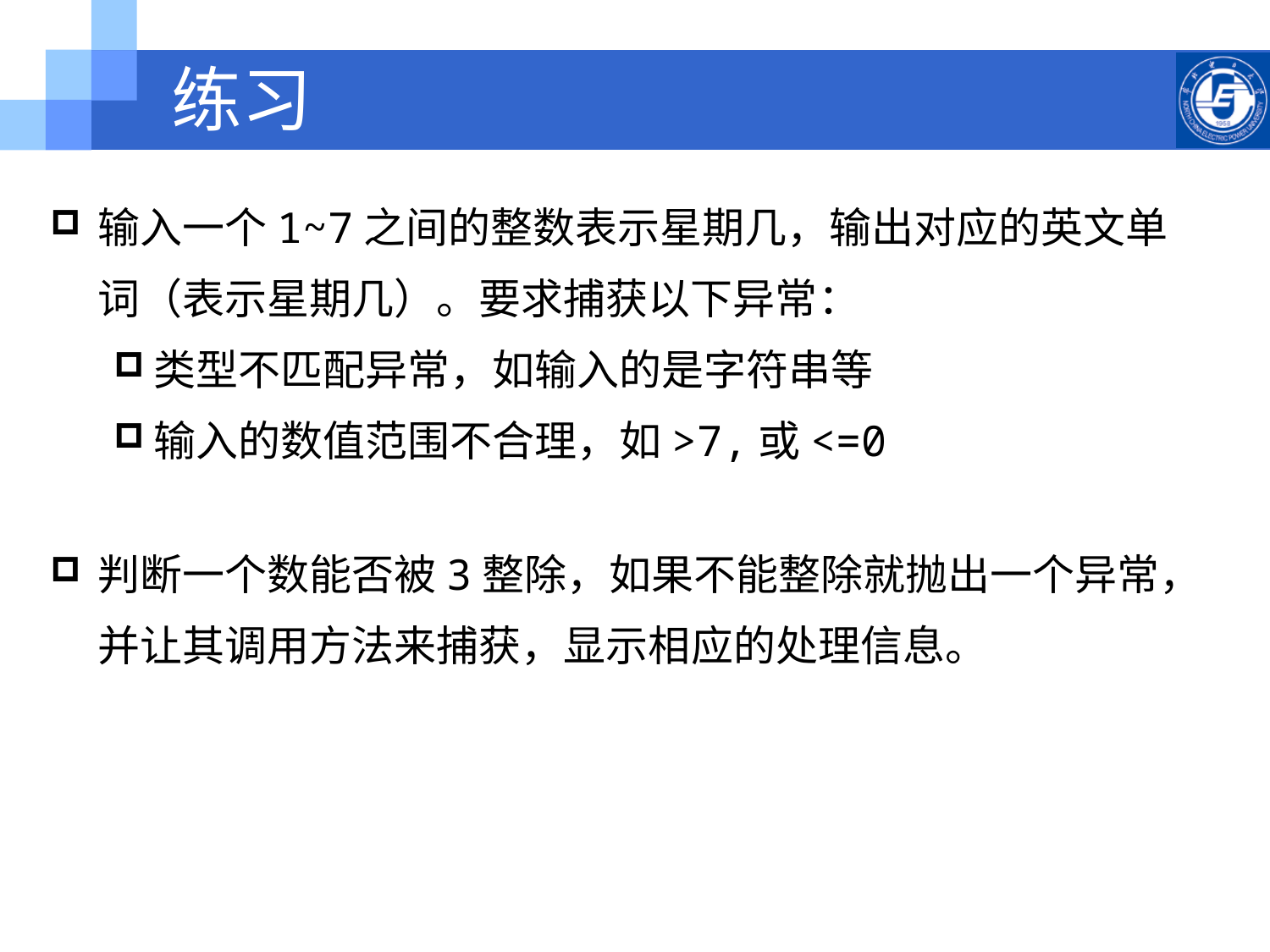

# 练习
输入一个1~7之间的整数表示星期几，输出对应的英文单词（表示星期几）。要求捕获以下异常：
类型不匹配异常，如输入的是字符串等
输入的数值范围不合理，如>7,或<=0
判断一个数能否被3整除，如果不能整除就抛出一个异常，并让其调用方法来捕获，显示相应的处理信息。